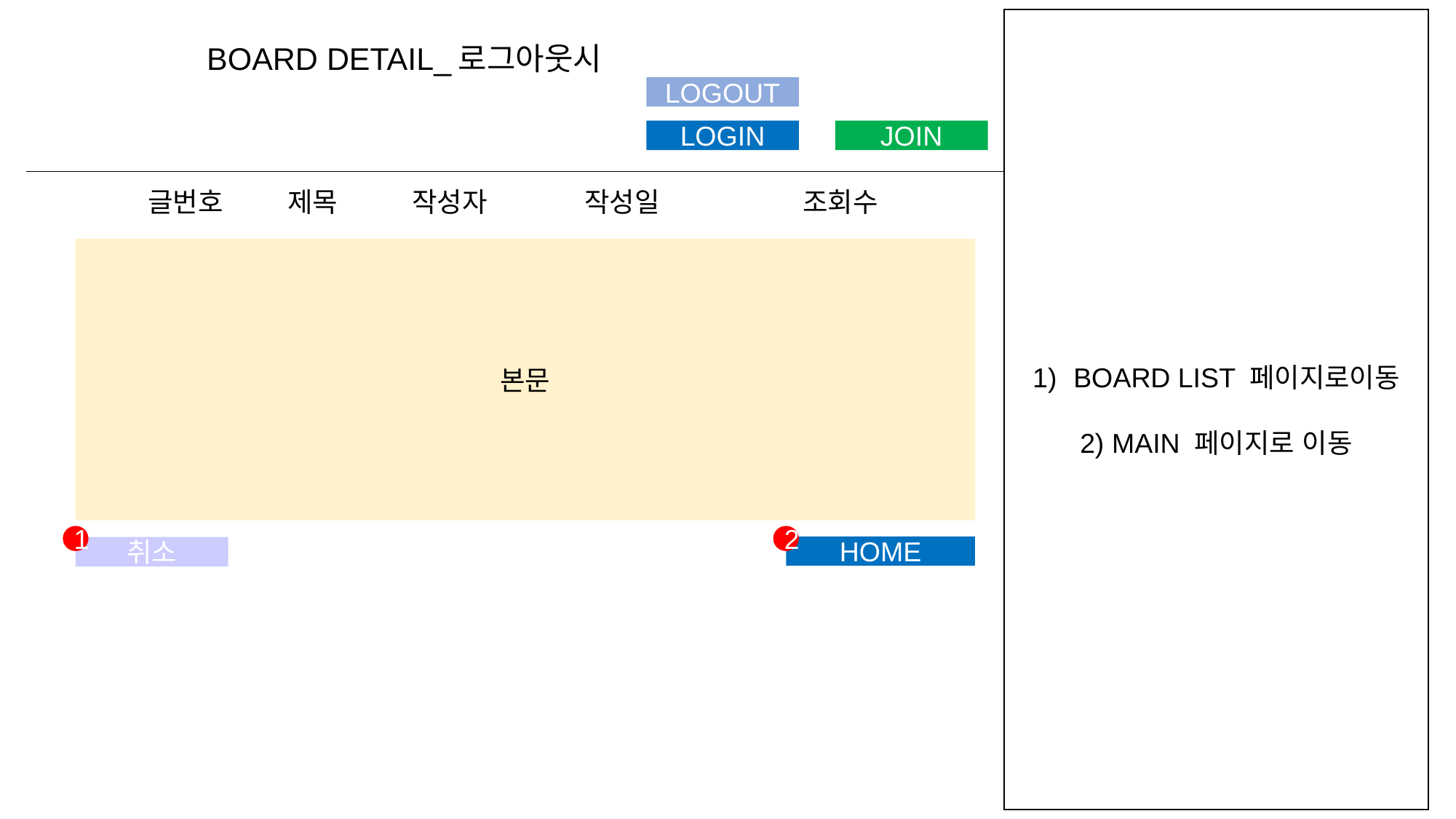

BOARD LIST 페이지로이동

2) MAIN 페이지로 이동
BOARD DETAIL_로그아웃시
LOGOUT
JOIN
LOGIN
글번호	    제목	      작성자	작성일		조회수
본문
1
2
HOME
취소